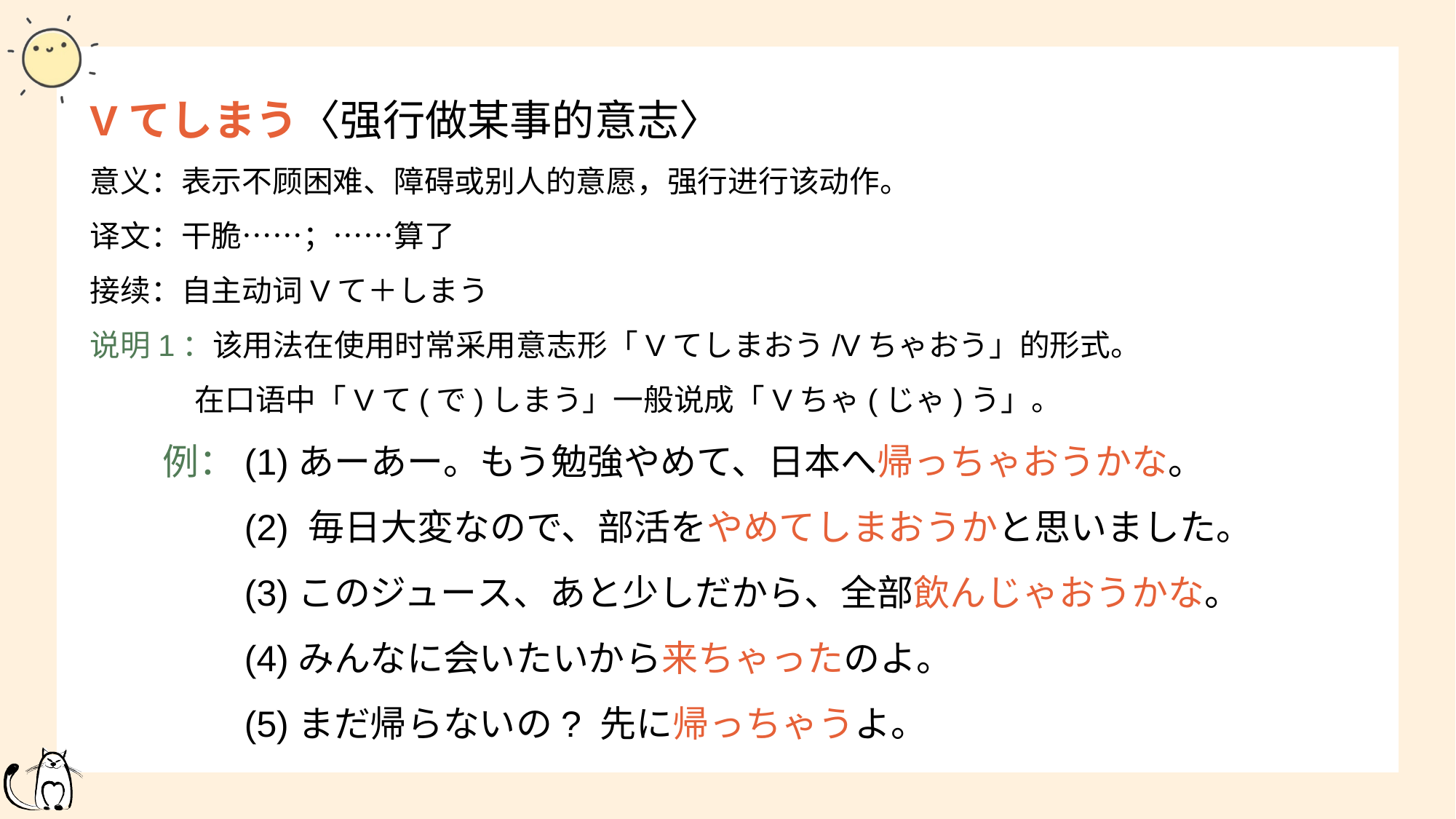

Vてしまう〈强行做某事的意志〉
意义：表示不顾困难、障碍或别人的意愿，强行进行该动作。
译文：干脆……；……算了
接续：自主动词Vて＋しまう
说明1：该用法在使用时常采用意志形「Vてしまおう/Vちゃおう」的形式。
　　　  在口语中「Vて(で)しまう」一般说成「Vちゃ(じゃ)う」。
　　例：(1)あーあー。もう勉強やめて、日本へ帰っちゃおうかな。
　　　　(2) 毎日大変なので、部活をやめてしまおうかと思いました。
　　　　(3)このジュース、あと少しだから、全部飲んじゃおうかな。
　　　　(4)みんなに会いたいから来ちゃったのよ。
　　　　(5)まだ帰らないの? 先に帰っちゃうよ。